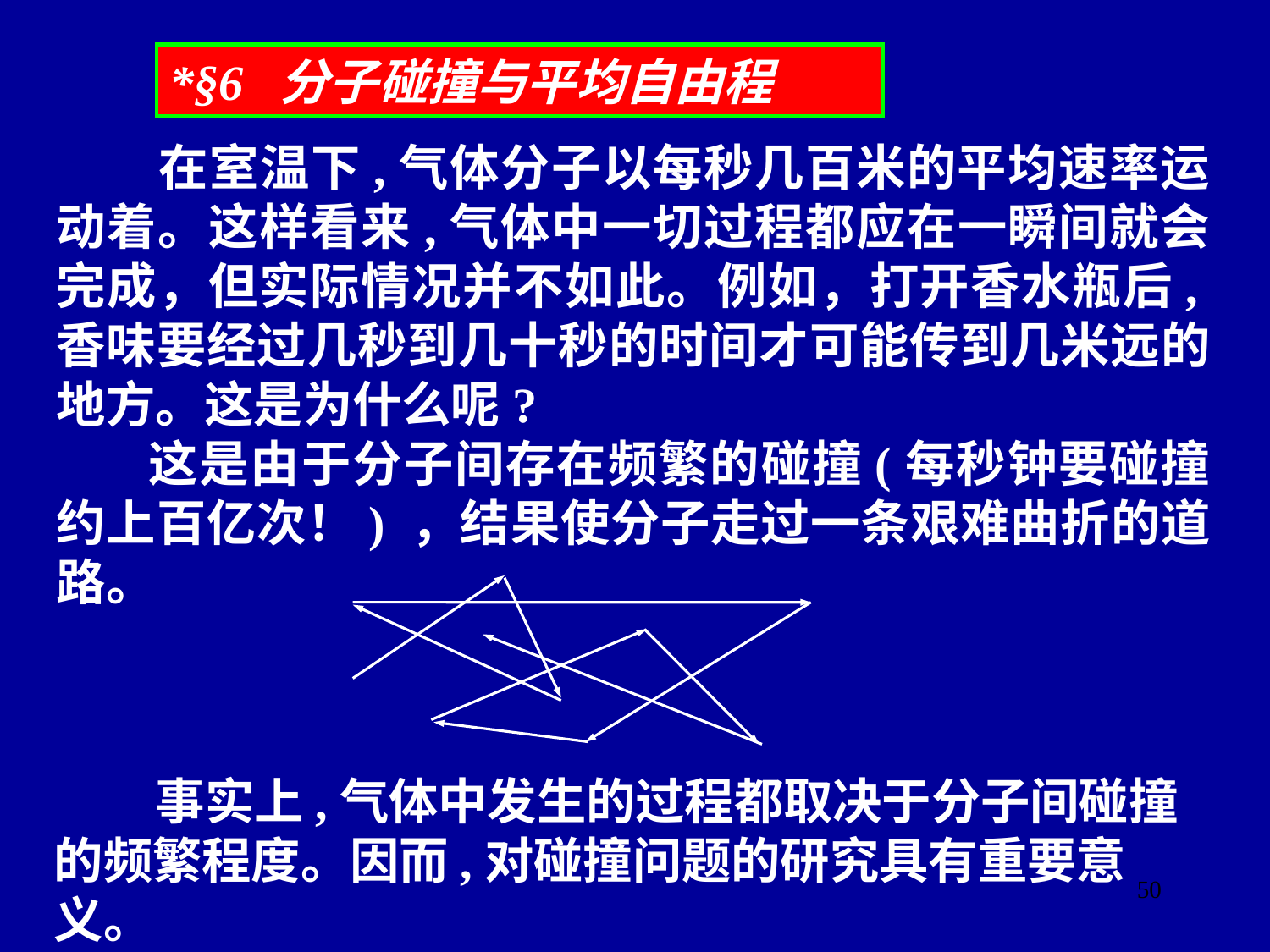

*§6  分子碰撞与平均自由程
       在室温下,气体分子以每秒几百米的平均速率运动着。这样看来,气体中一切过程都应在一瞬间就会完成，但实际情况并不如此。例如，打开香水瓶后,香味要经过几秒到几十秒的时间才可能传到几米远的地方。这是为什么呢?
      这是由于分子间存在频繁的碰撞(每秒钟要碰撞约上百亿次！) ，结果使分子走过一条艰难曲折的道路。

        事实上,气体中发生的过程都取决于分子间碰撞的频繁程度。因而,对碰撞问题的研究具有重要意义。
50